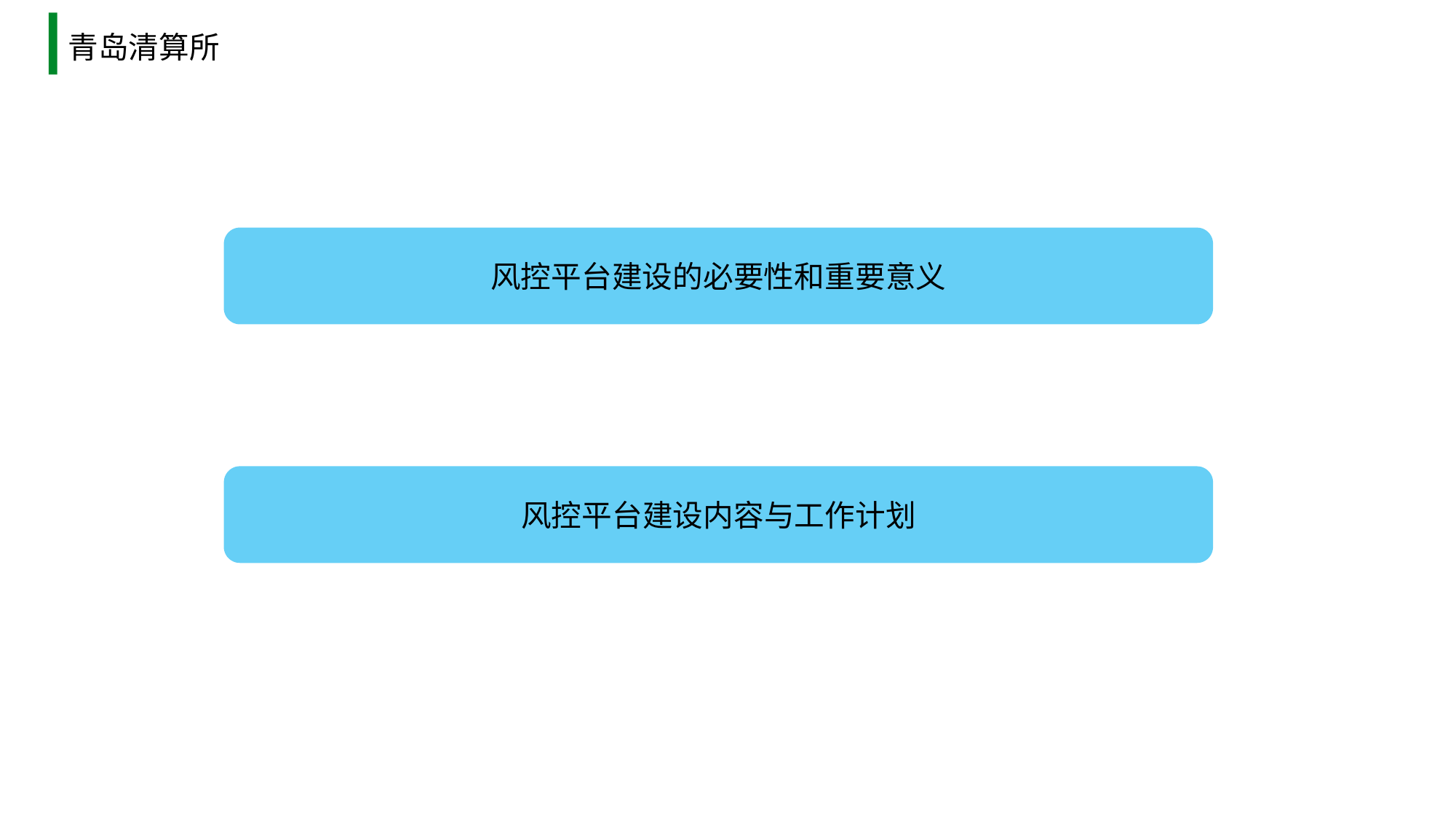

青岛清算所
风控平台建设的必要性和重要意义
风控平台建设内容与工作计划